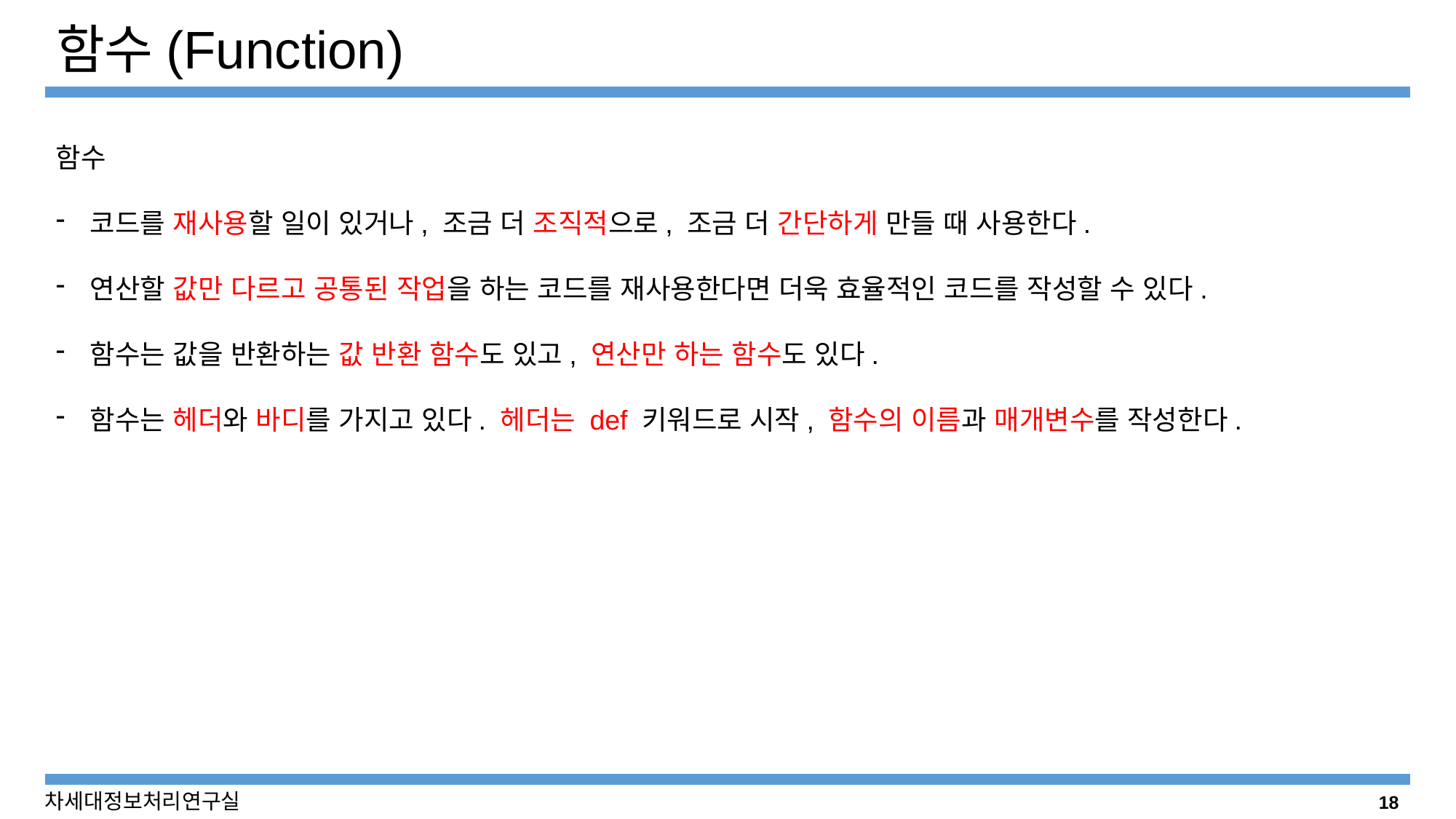

# 함수(Function)
함수

코드를 재사용할 일이 있거나, 조금 더 조직적으로, 조금 더 간단하게 만들 때 사용한다.

연산할 값만 다르고 공통된 작업을 하는 코드를 재사용한다면 더욱 효율적인 코드를 작성할 수 있다.

함수는 값을 반환하는 값 반환 함수도 있고, 연산만 하는 함수도 있다.

함수는 헤더와 바디를 가지고 있다. 헤더는 def 키워드로 시작, 함수의 이름과 매개변수를 작성한다.

18